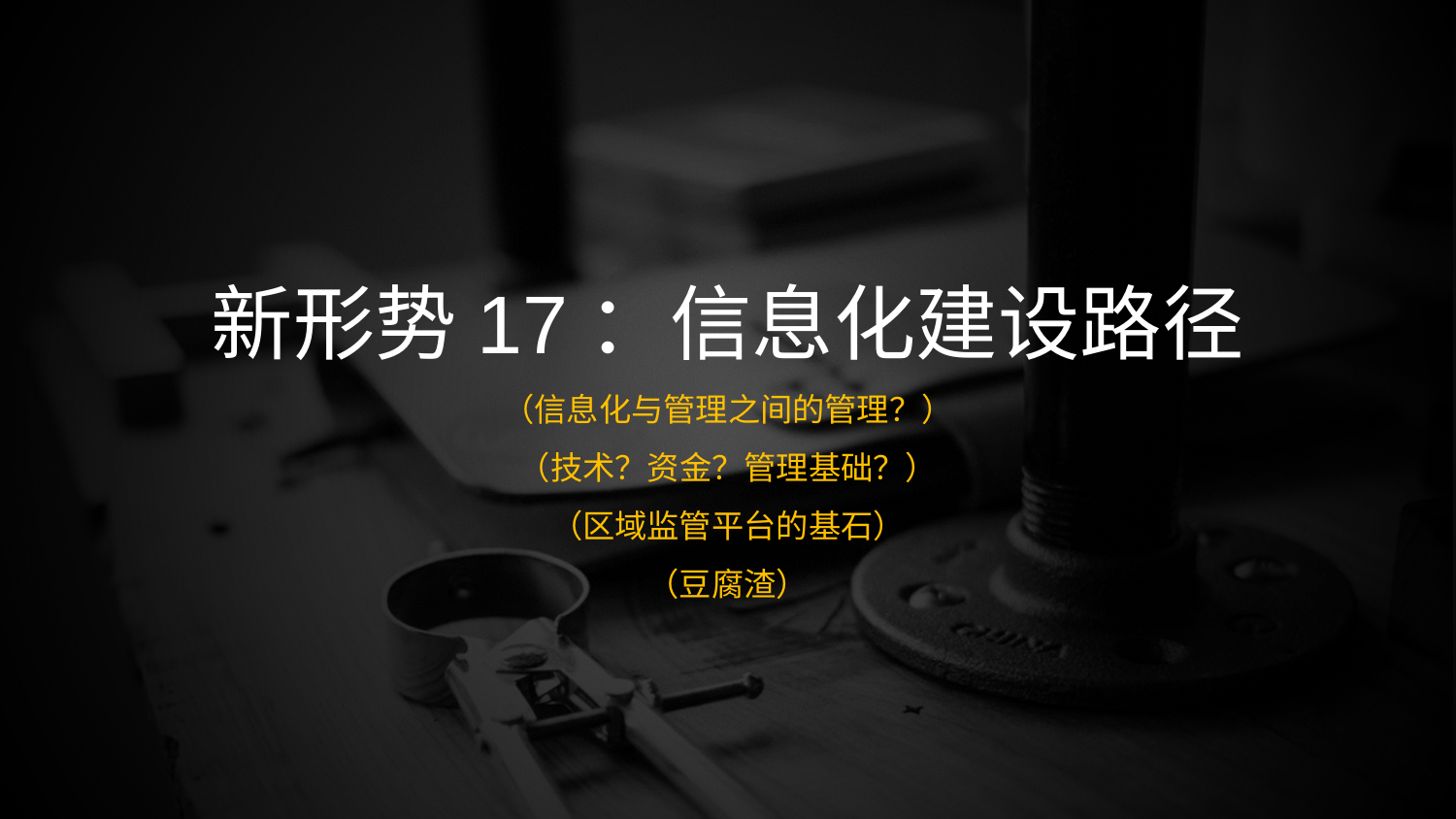

新形势17：信息化建设路径
（信息化与管理之间的管理？）
（技术？资金？管理基础？）
（区域监管平台的基石）
（豆腐渣）